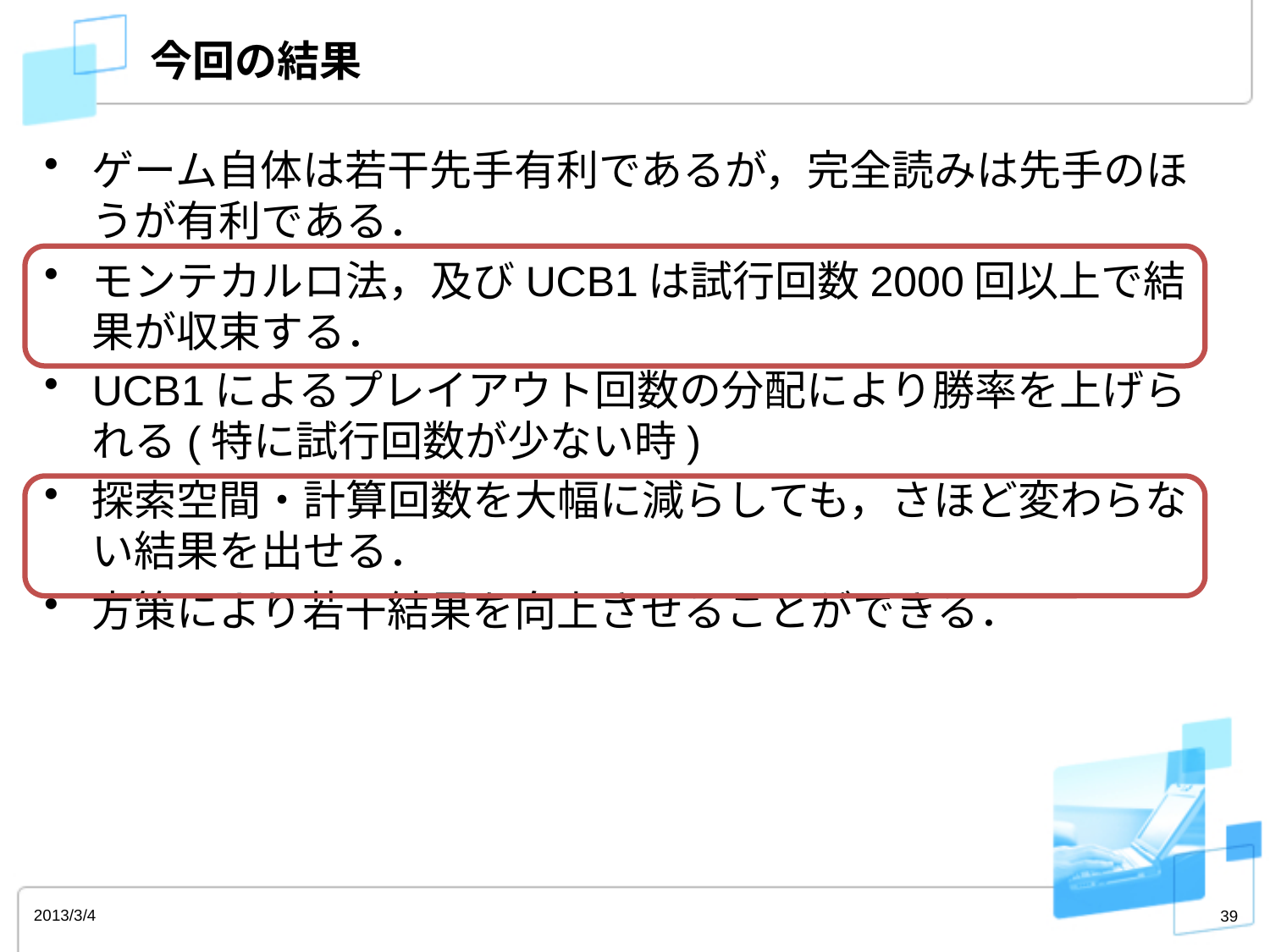

# 今回の結果
ゲーム自体は若干先手有利であるが，完全読みは先手のほうが有利である．
モンテカルロ法，及びUCB1は試行回数2000回以上で結果が収束する．
UCB1によるプレイアウト回数の分配により勝率を上げられる(特に試行回数が少ない時)
探索空間・計算回数を大幅に減らしても，さほど変わらない結果を出せる．
方策により若干結果を向上させることができる．

2013/3/4
39